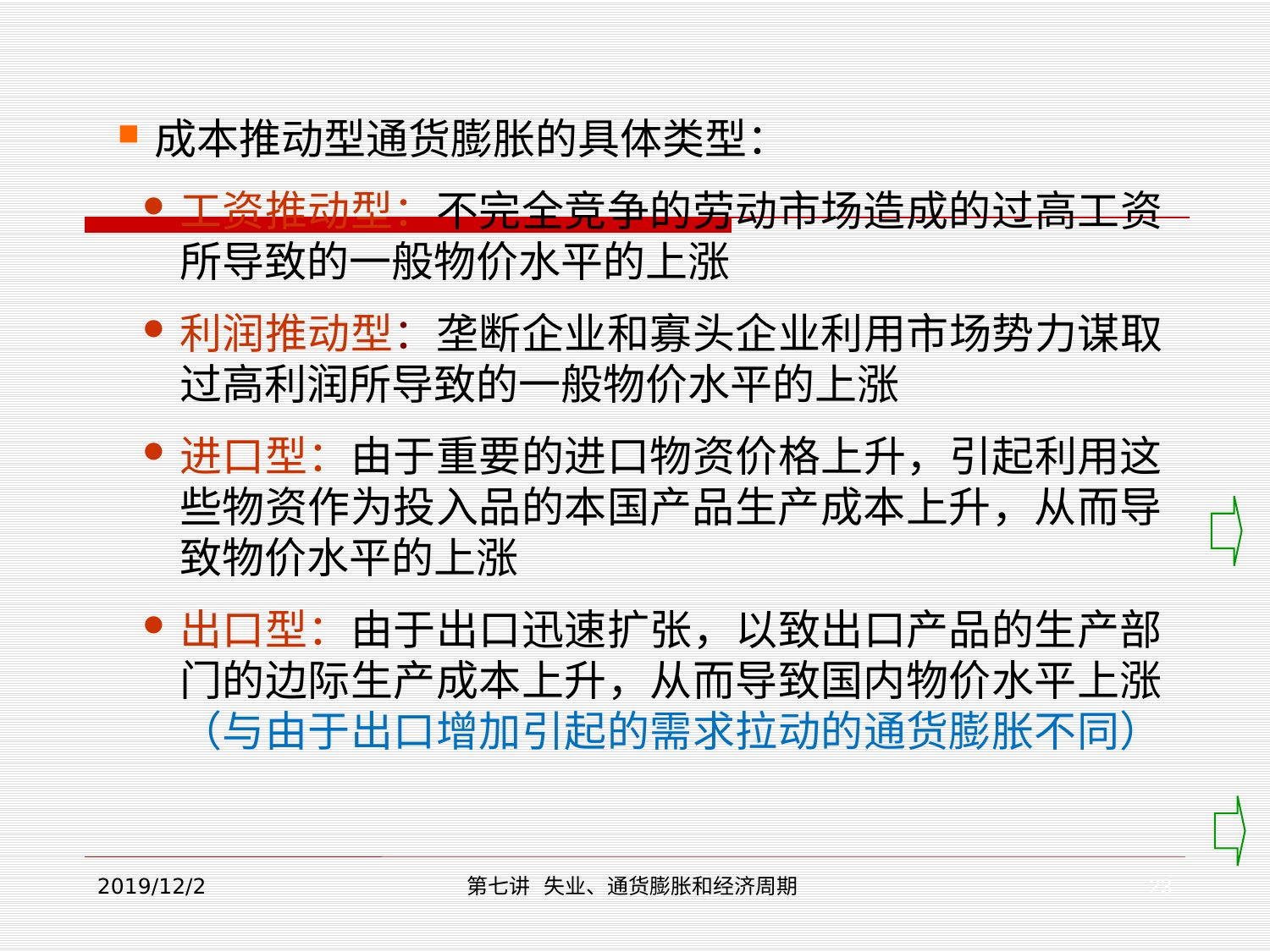

成本推动型通货膨胀的具体类型：
工资推动型：不完全竞争的劳动市场造成的过高工资所导致的一般物价水平的上涨
利润推动型：垄断企业和寡头企业利用市场势力谋取过高利润所导致的一般物价水平的上涨
进口型：由于重要的进口物资价格上升，引起利用这些物资作为投入品的本国产品生产成本上升，从而导致物价水平的上涨
出口型：由于出口迅速扩张，以致出口产品的生产部门的边际生产成本上升，从而导致国内物价水平上涨（与由于出口增加引起的需求拉动的通货膨胀不同）

23
2019/12/2
第七讲   失业、通货膨胀和经济周期